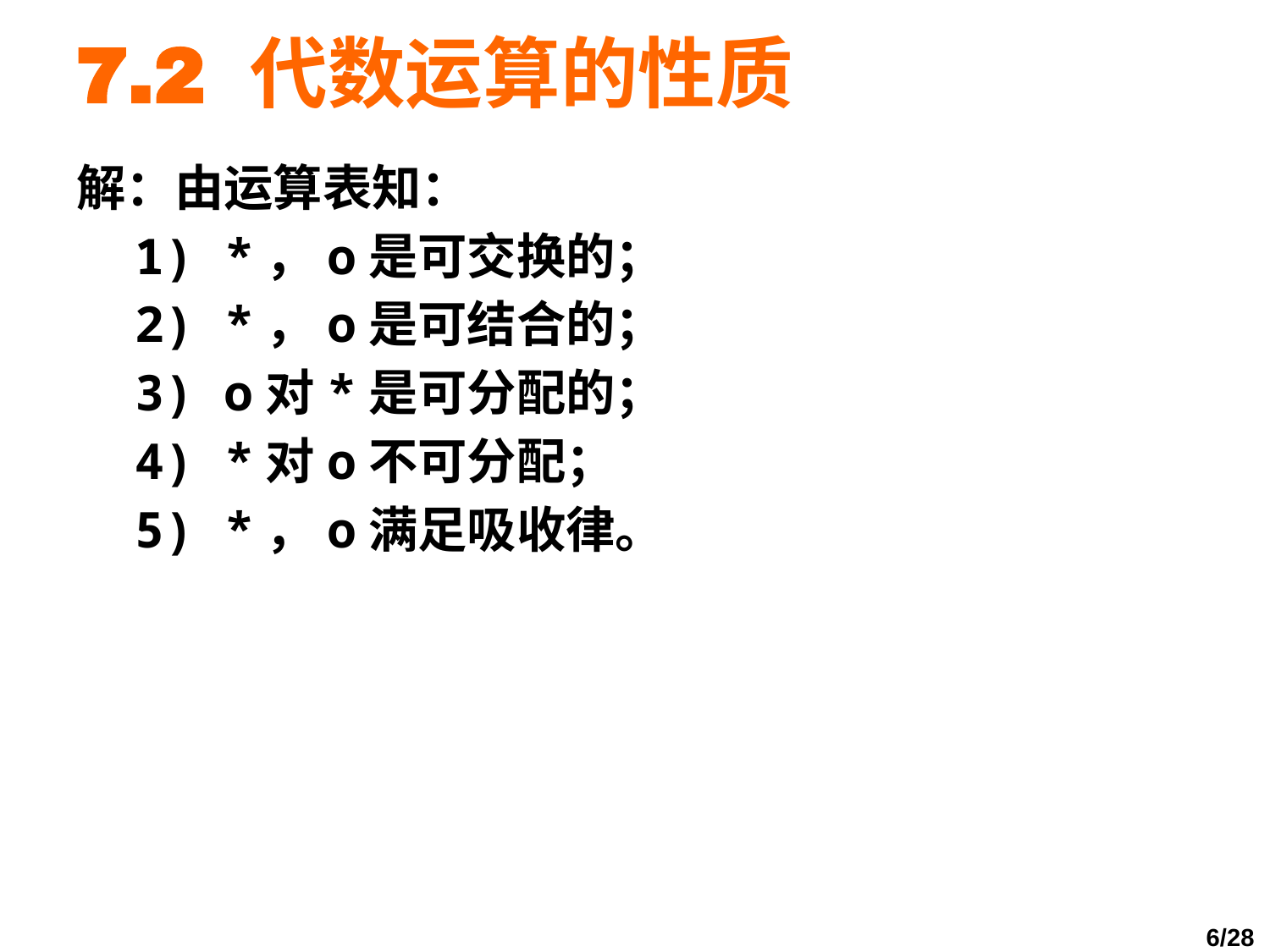

# 7.2 代数运算的性质
解：由运算表知：
  1) *，ο是可交换的；
  2) *，ο是可结合的；
  3) ο对*是可分配的；
  4) *对ο不可分配；
  5) *，ο满足吸收律。